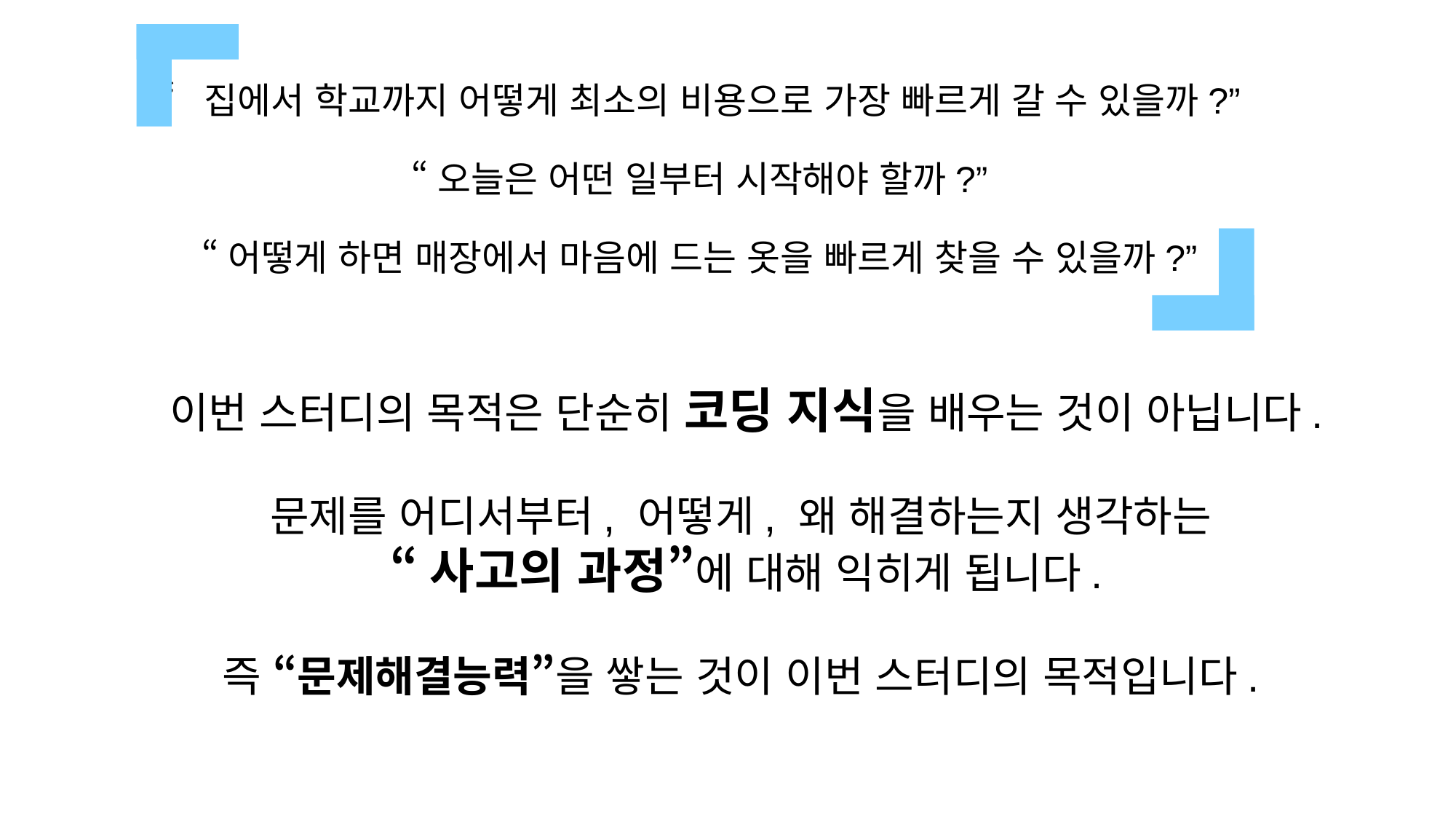

“집에서 학교까지 어떻게 최소의 비용으로 가장 빠르게 갈 수 있을까?”

“오늘은 어떤 일부터 시작해야 할까?”

“어떻게 하면 매장에서 마음에 드는 옷을 빠르게 찾을 수 있을까?”

이번 스터디의 목적은 단순히 코딩 지식을 배우는 것이 아닙니다.

문제를 어디서부터, 어떻게, 왜 해결하는지 생각하는
“사고의 과정”에 대해 익히게 됩니다.

즉 “문제해결능력”을 쌓는 것이 이번 스터디의 목적입니다.